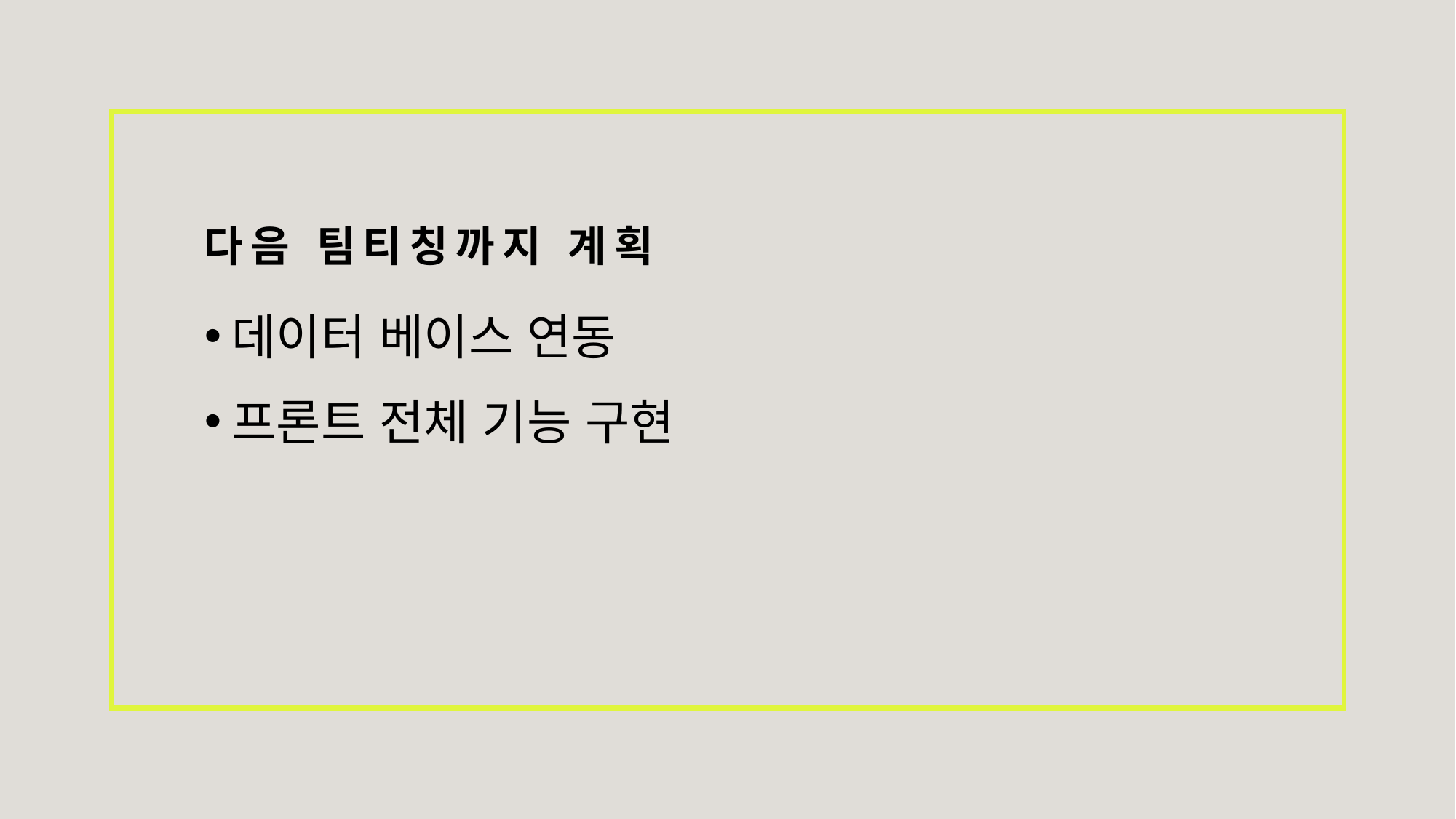

# 다음 팀티칭까지 계획
데이터 베이스 연동
프론트 전체 기능 구현